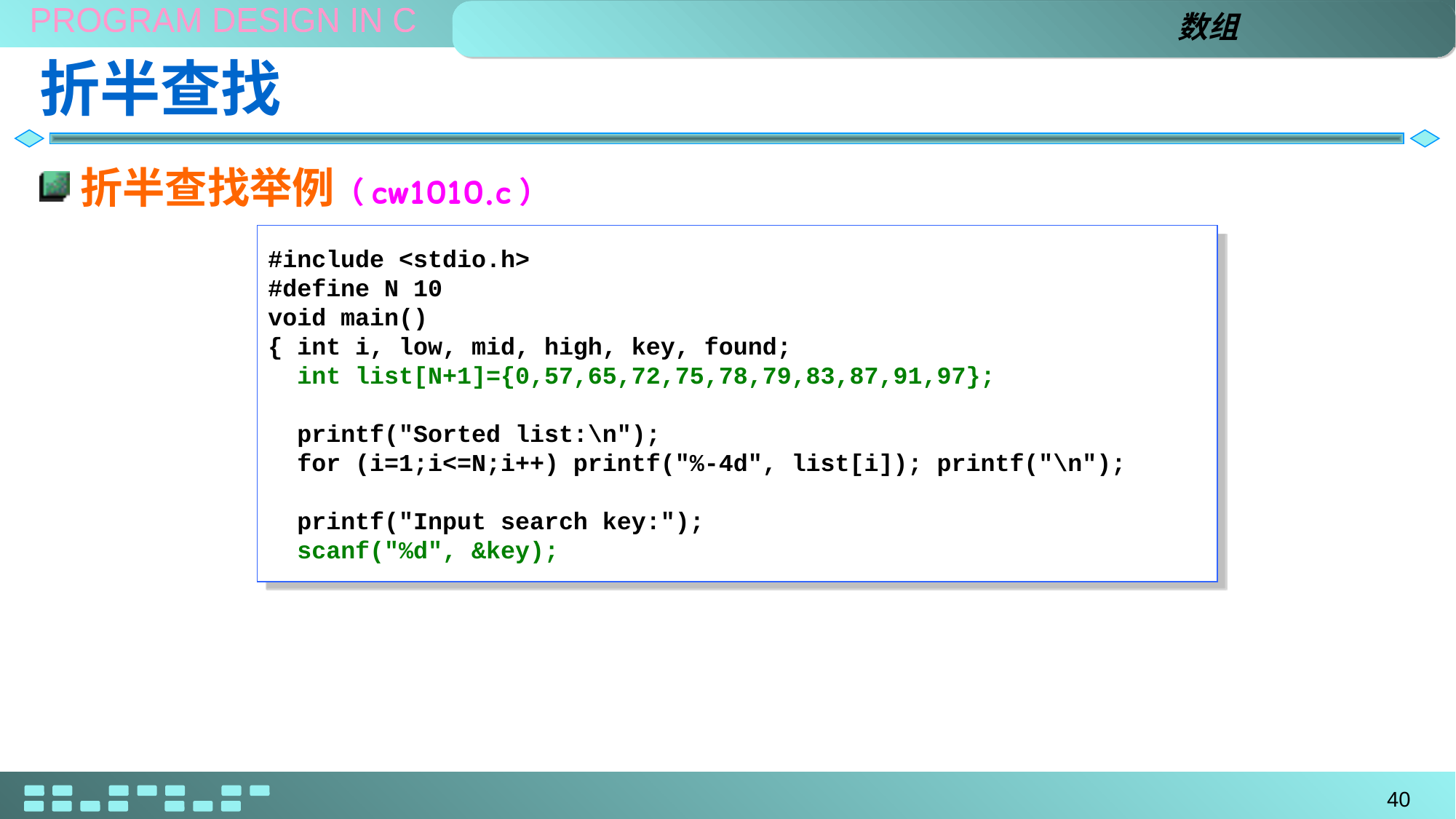

数组
# 折半查找
折半查找举例（cw1010.c）

#include <stdio.h>
#define N 10
void main()
{ int i, low, mid, high, key, found;
  int list[N+1]={0,57,65,72,75,78,79,83,87,91,97};

  printf("Sorted list:\n");
  for (i=1;i<=N;i++) printf("%-4d", list[i]); printf("\n");

  printf("Input search key:");
  scanf("%d", &key);
40